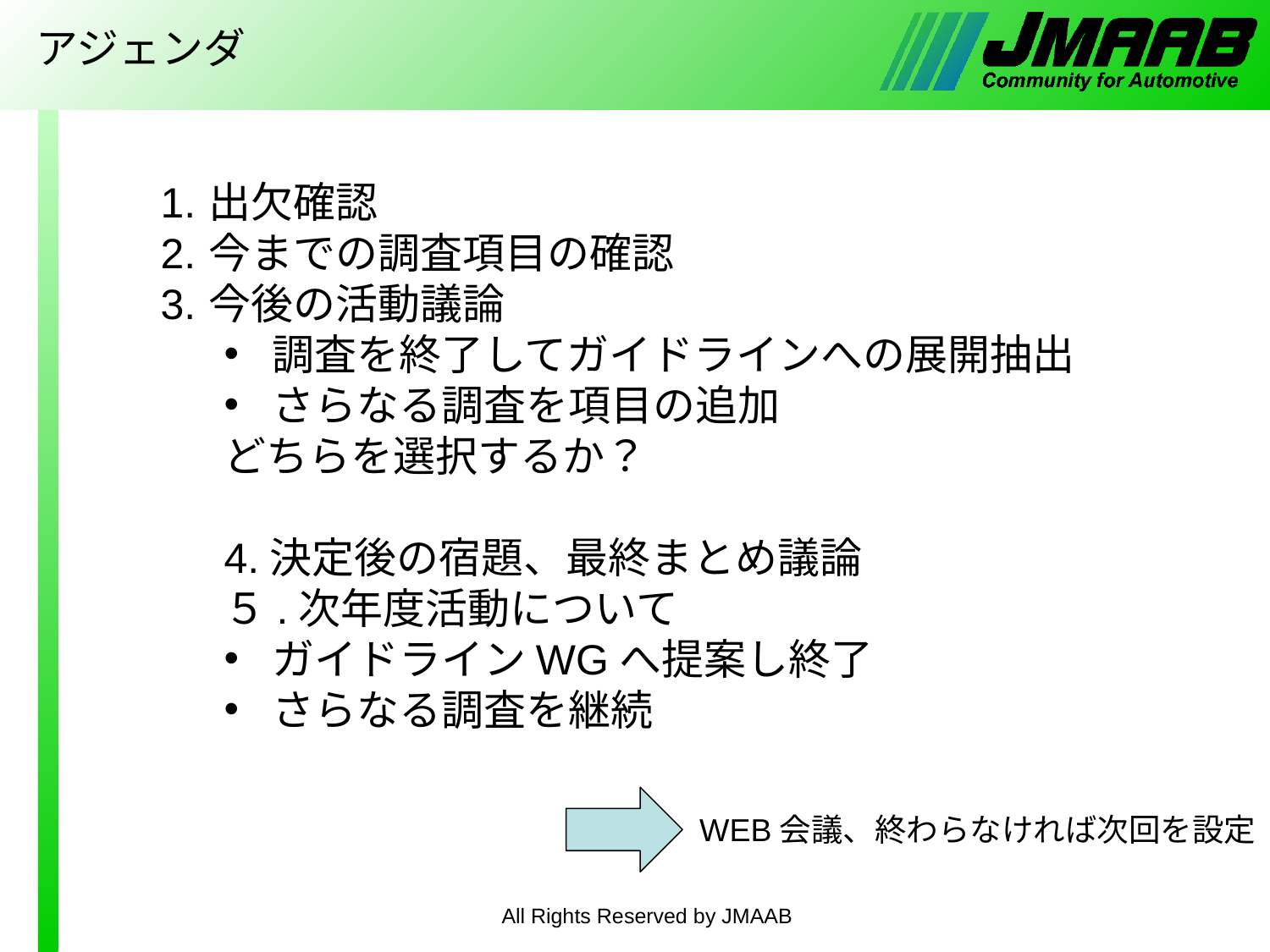

# アジェンダ
出欠確認
今までの調査項目の確認
今後の活動議論
調査を終了してガイドラインへの展開抽出
さらなる調査を項目の追加
どちらを選択するか？

4.決定後の宿題、最終まとめ議論
５.次年度活動について
ガイドラインWGへ提案し終了
さらなる調査を継続

WEB会議、終わらなければ次回を設定